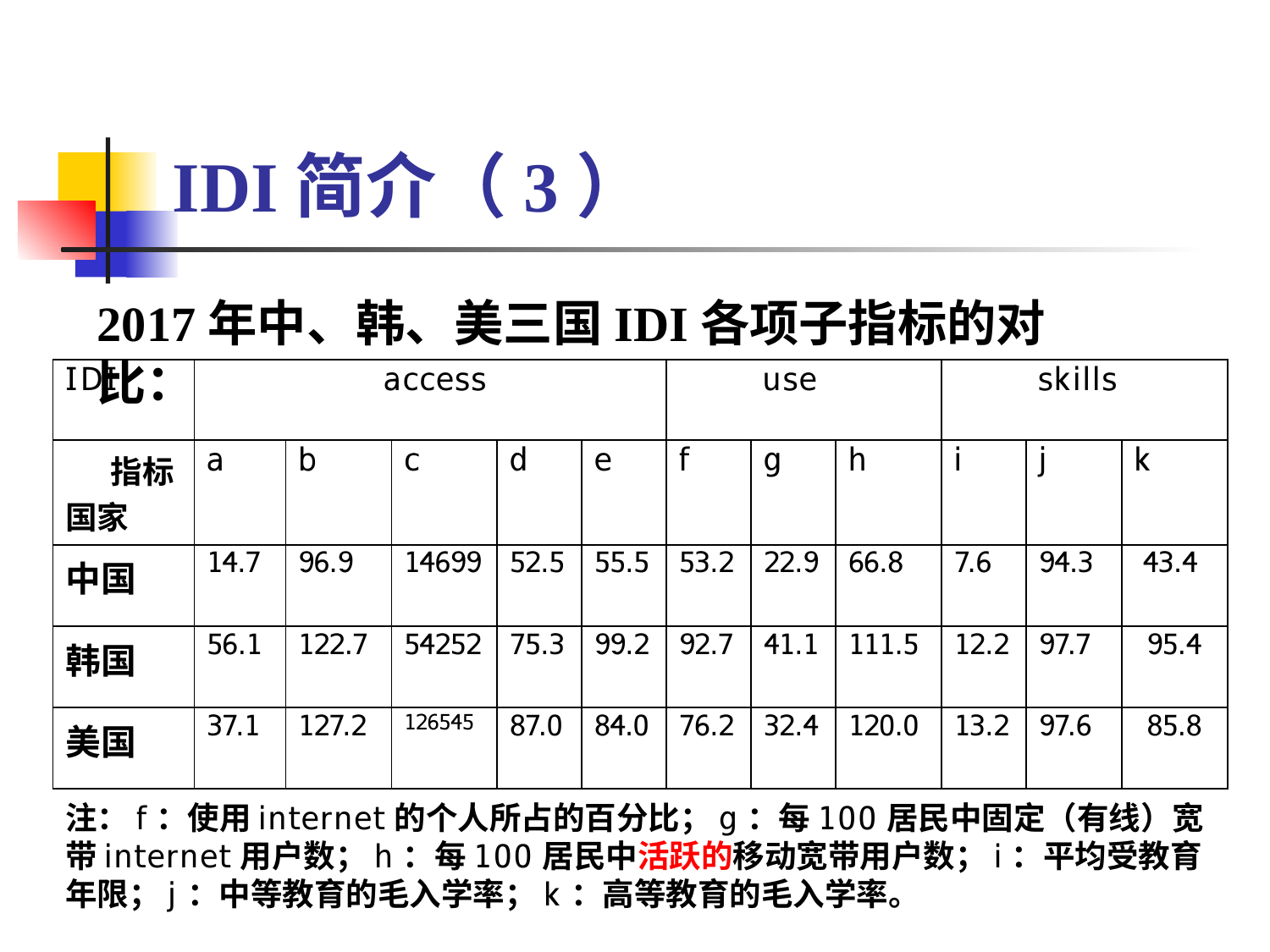

# IDI简介（3）
2017年中、韩、美三国IDI各项子指标的对比：
| IDI | access |  |  |  |  | use |  |  | skills |  |  |
| --- | --- | --- | --- | --- | --- | --- | --- | --- | --- | --- | --- |
| 指标 国家 | a | b | c | d | e | f | g | h | i | j | k |
| 中国 | 14.7 | 96.9 | 14699 | 52.5 | 55.5 | 53.2 | 22.9 | 66.8 | 7.6 | 94.3 | 43.4 |
| 韩国 | 56.1 | 122.7 | 54252 | 75.3 | 99.2 | 92.7 | 41.1 | 111.5 | 12.2 | 97.7 | 95.4 |
| 美国 | 37.1 | 127.2 | 126545 | 87.0 | 84.0 | 76.2 | 32.4 | 120.0 | 13.2 | 97.6 | 85.8 |
注：f：使用internet的个人所占的百分比；g：每100居民中固定（有线）宽带internet用户数；h：每100居民中活跃的移动宽带用户数；i：平均受教育年限；j：中等教育的毛入学率；k：高等教育的毛入学率。